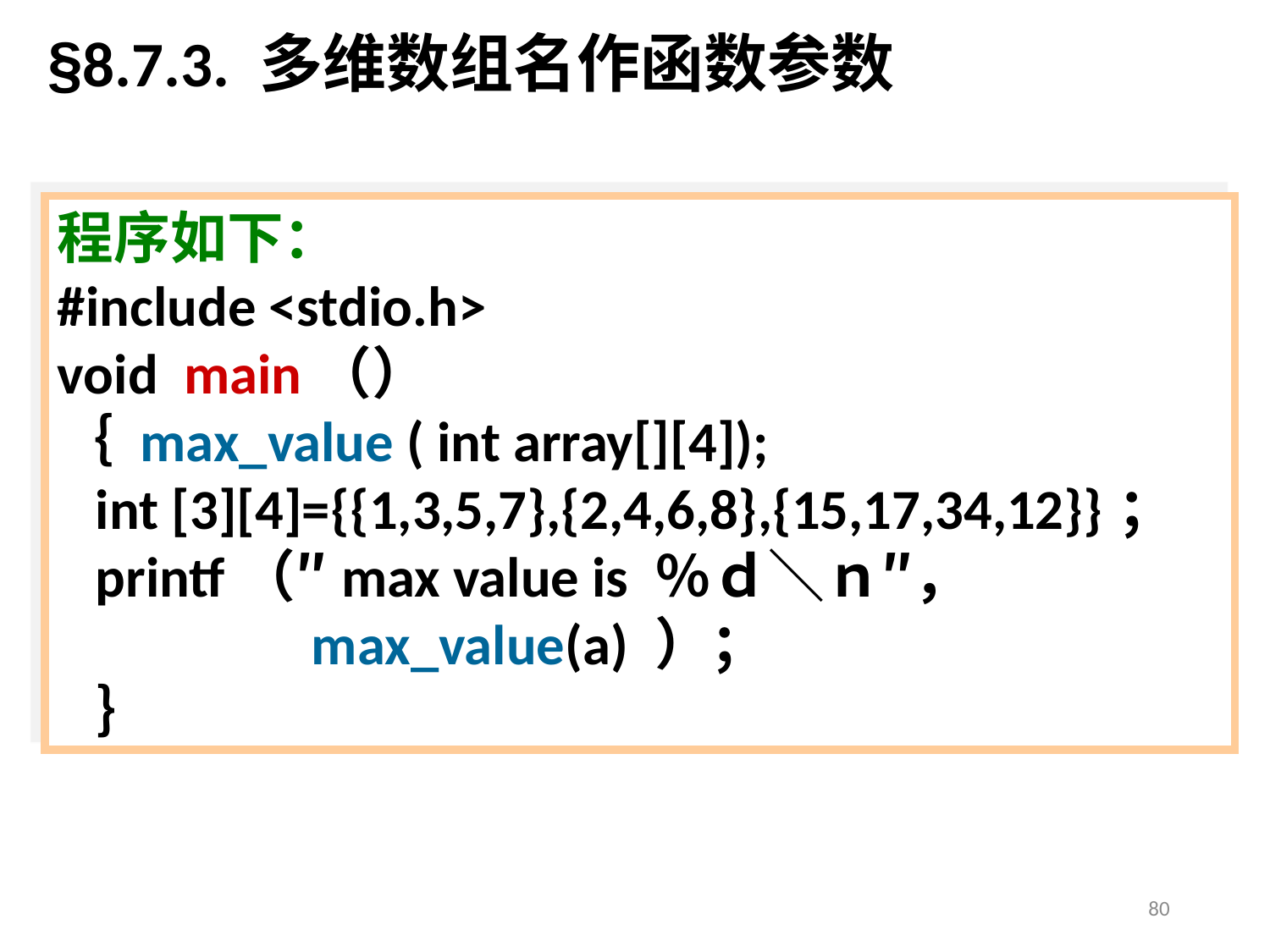

§8.7.3. 多维数组名作函数参数
程序如下：
#include <stdio.h>
void  main（）
｛ max_value ( int array[][4]);
   int [3][4]={{1,3,5,7},{2,4,6,8},{15,17,34,12}}；
   printf（″max value is ％ｄ＼ｎ″，
                    max_value(a) ）；
  ｝
80